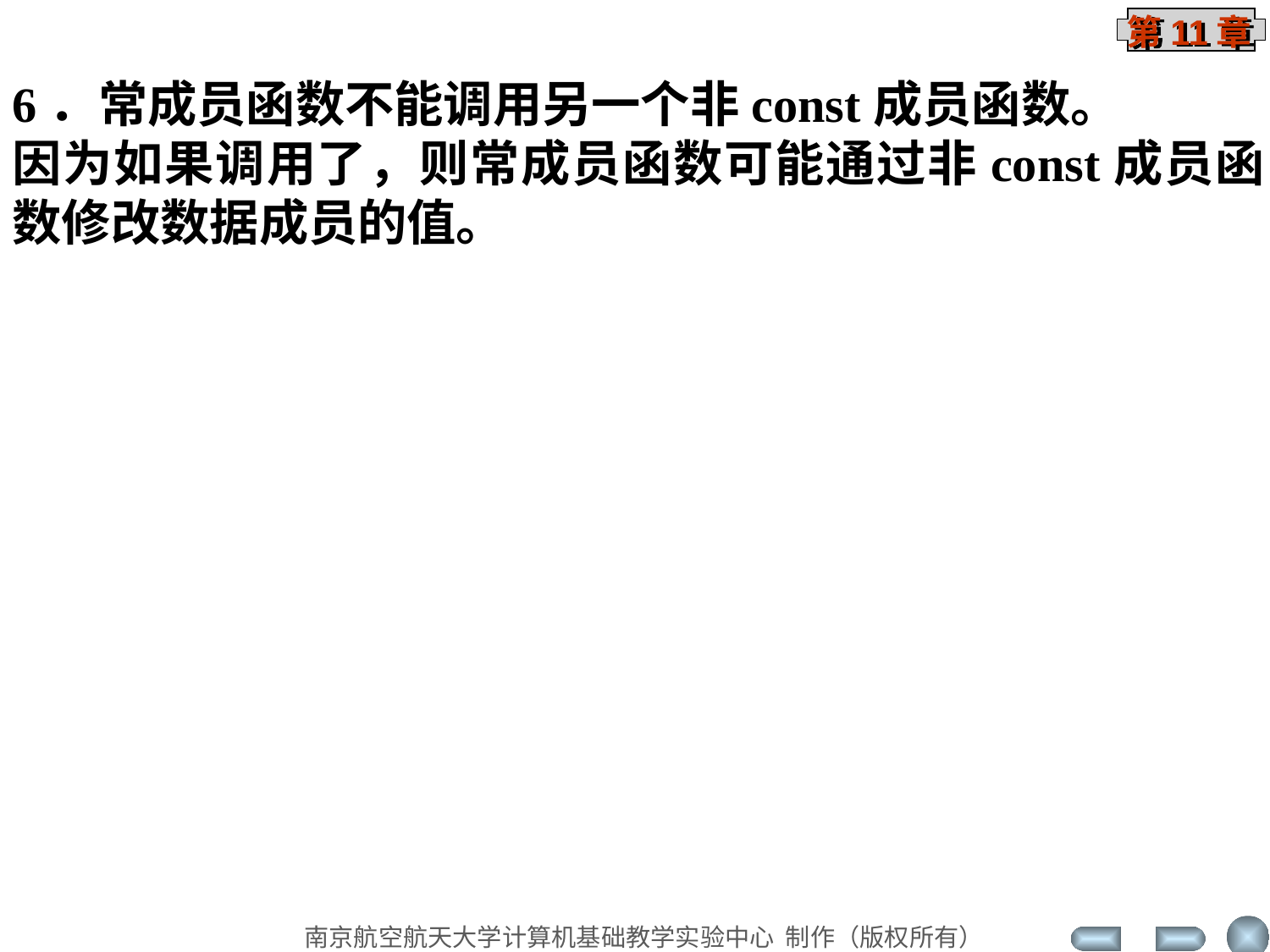

6．常成员函数不能调用另一个非const成员函数。
因为如果调用了，则常成员函数可能通过非const成员函数修改数据成员的值。